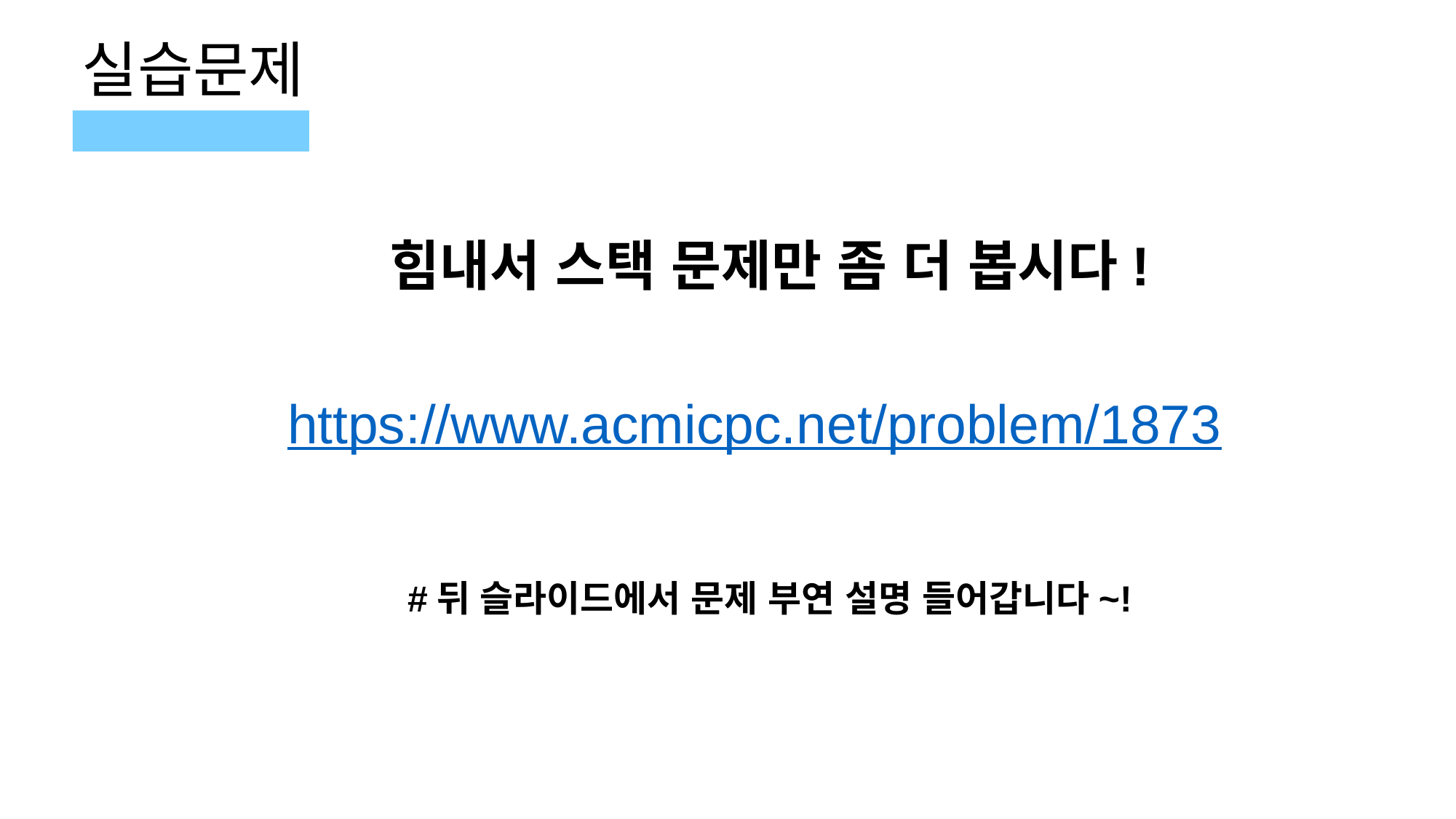

실습문제

힘내서 스택 문제만 좀 더 봅시다!
https://www.acmicpc.net/problem/1873

#뒤 슬라이드에서 문제 부연 설명 들어갑니다~!